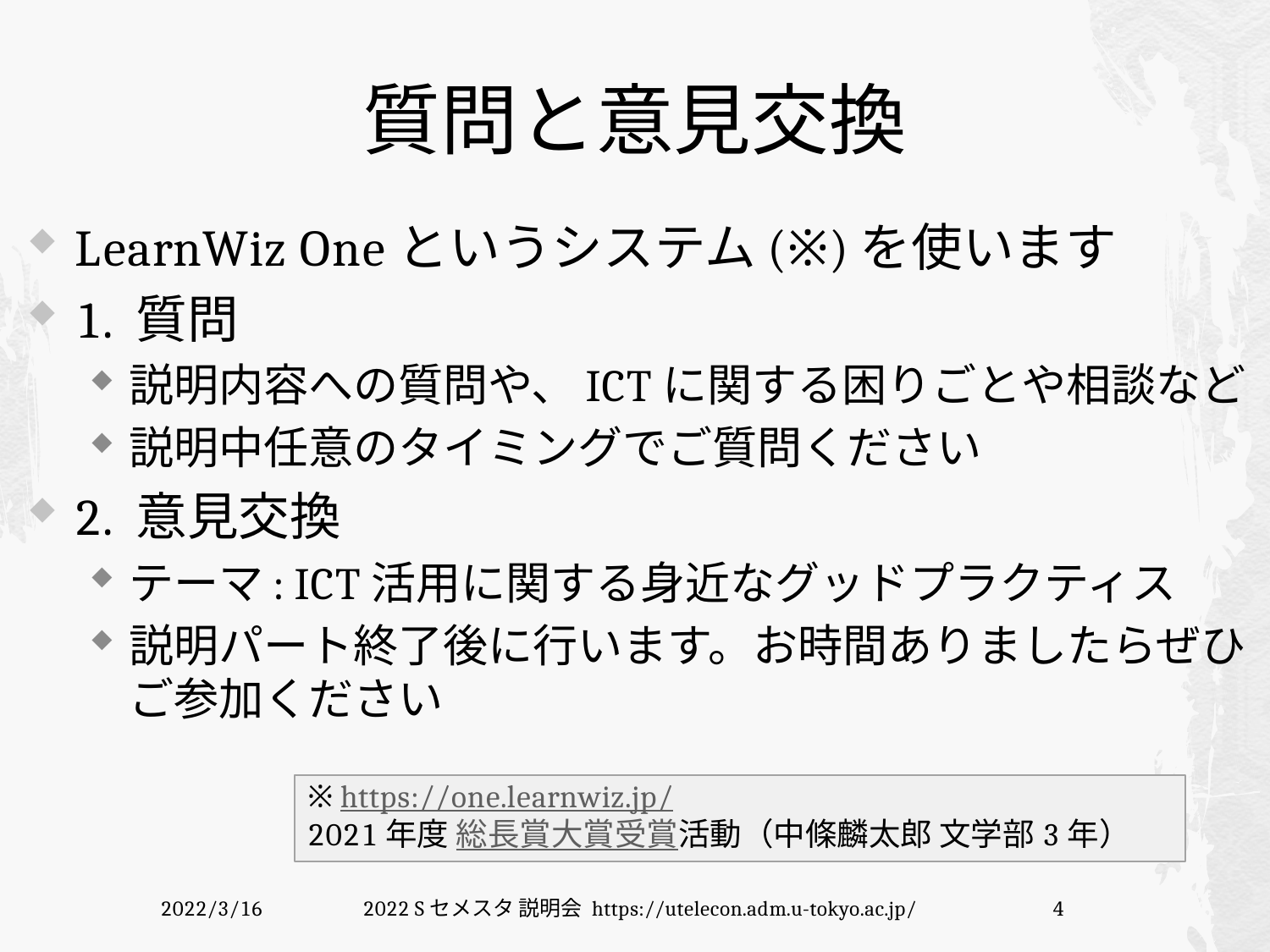

# 質問と意見交換
LearnWiz Oneというシステム(※)を使います
1. 質問
説明内容への質問や、ICTに関する困りごとや相談など
説明中任意のタイミングでご質問ください
2. 意見交換
テーマ: ICT活用に関する身近なグッドプラクティス
説明パート終了後に行います。お時間ありましたらぜひご参加ください
※ https://one.learnwiz.jp/
2021年度 総長賞大賞受賞活動（中條麟太郎 文学部3年）
2022/3/16
2022 Sセメスタ 説明会 https://utelecon.adm.u-tokyo.ac.jp/
4